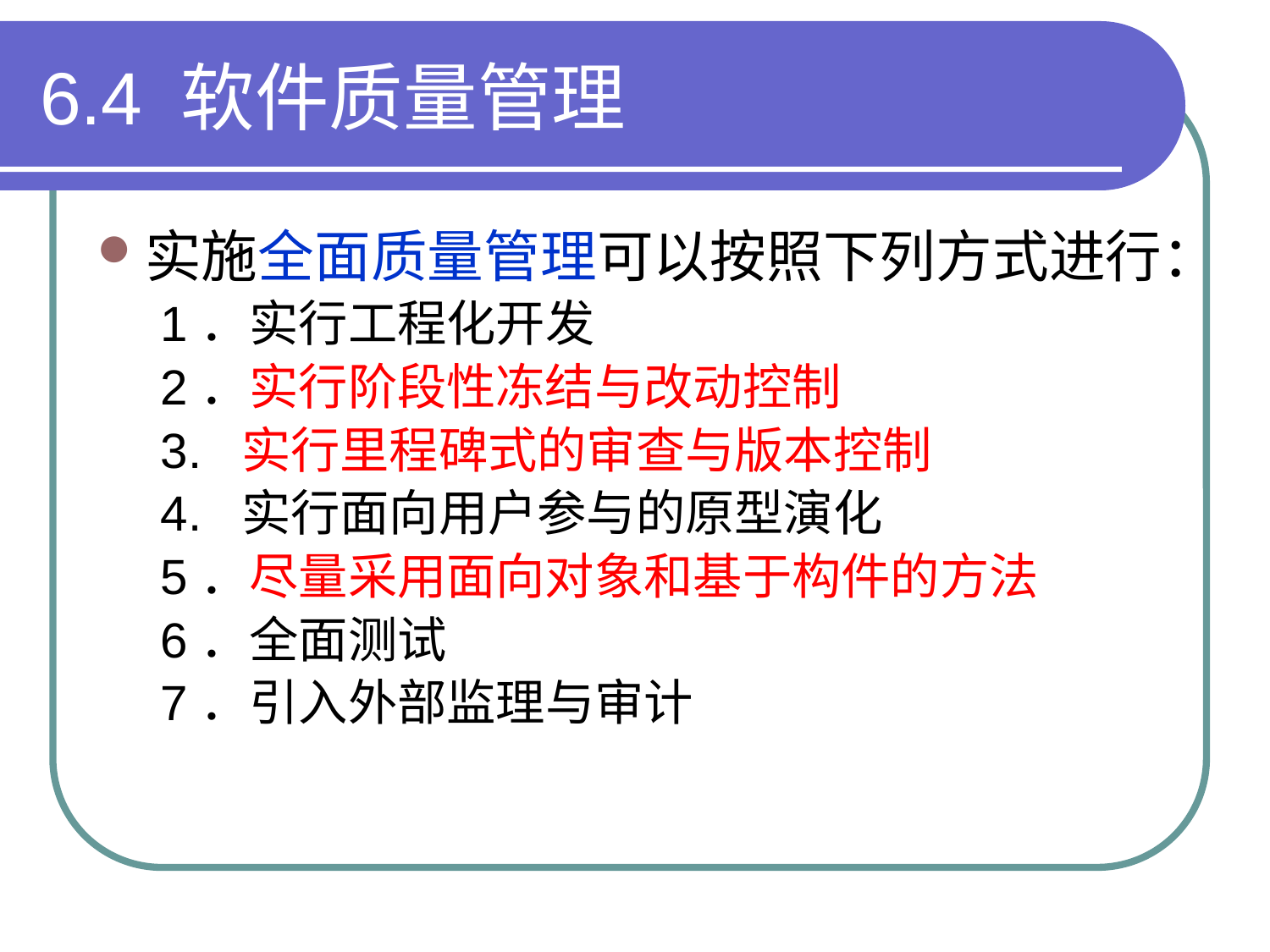

# 6.4 软件质量管理
实施全面质量管理可以按照下列方式进行：
1．实行工程化开发
2．实行阶段性冻结与改动控制
3.  实行里程碑式的审查与版本控制
4.  实行面向用户参与的原型演化
5．尽量采用面向对象和基于构件的方法
6．全面测试
7．引入外部监理与审计

59